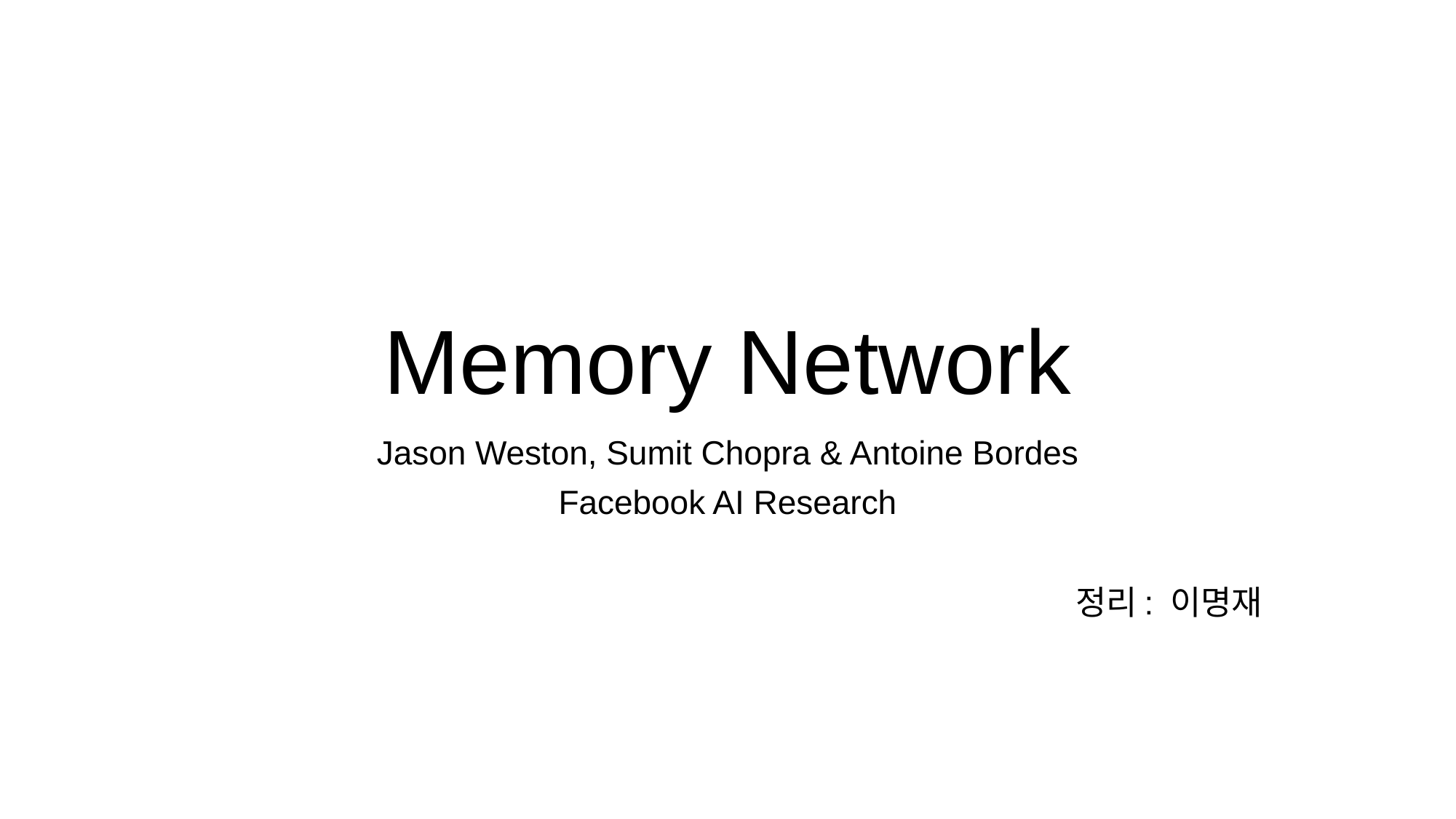

# Memory Network
Jason Weston, Sumit Chopra & Antoine Bordes
Facebook AI Research

정리: 이명재